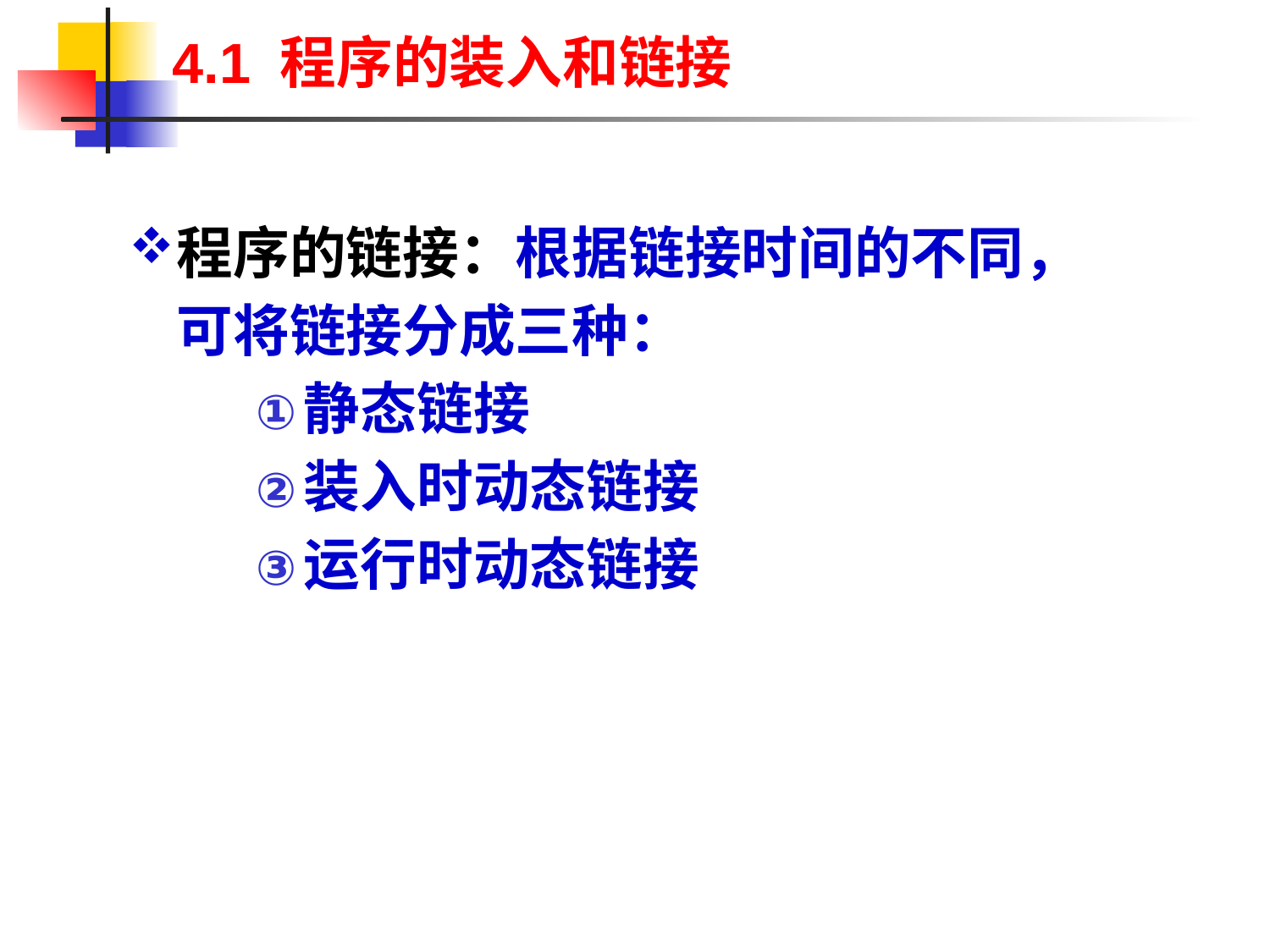

# 4.1 程序的装入和链接
程序的链接：根据链接时间的不同，可将链接分成三种：
静态链接
装入时动态链接
运行时动态链接